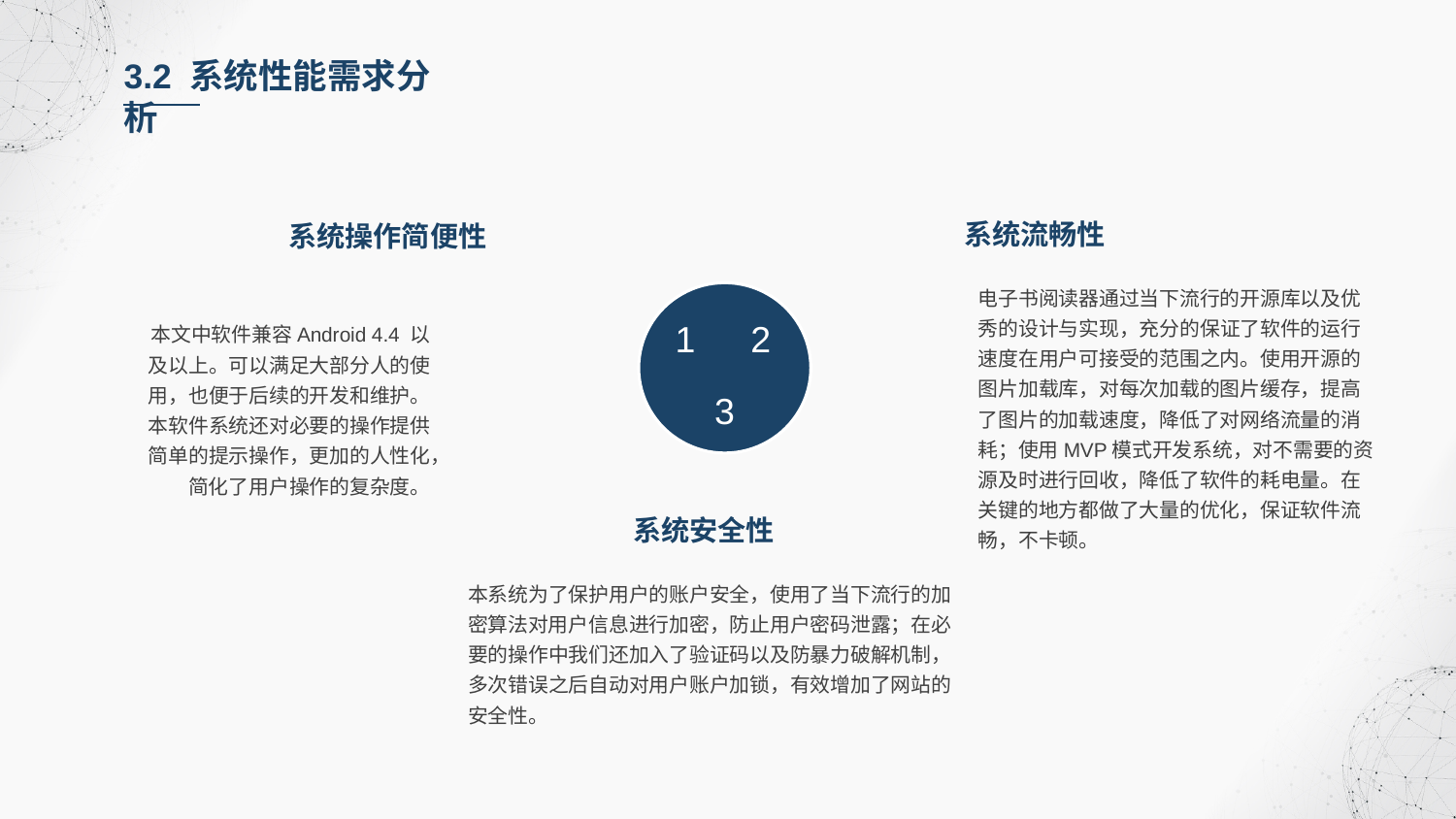

3.2 系统性能需求分析
系统流畅性
系统操作简便性
电子书阅读器通过当下流行的开源库以及优秀的设计与实现，充分的保证了软件的运行速度在用户可接受的范围之内。使用开源的图片加载库，对每次加载的图片缓存，提高了图片的加载速度，降低了对网络流量的消耗；使用MVP模式开发系统，对不需要的资源及时进行回收，降低了软件的耗电量。在关键的地方都做了大量的优化，保证软件流畅，不卡顿。

1
 2
 3
本文中软件兼容Android 4.4 以及以上。可以满足大部分人的使用，也便于后续的开发和维护。本软件系统还对必要的操作提供简单的提示操作，更加的人性化，简化了用户操作的复杂度。
系统安全性
本系统为了保护用户的账户安全，使用了当下流行的加密算法对用户信息进行加密，防止用户密码泄露；在必要的操作中我们还加入了验证码以及防暴力破解机制，多次错误之后自动对用户账户加锁，有效增加了网站的安全性。